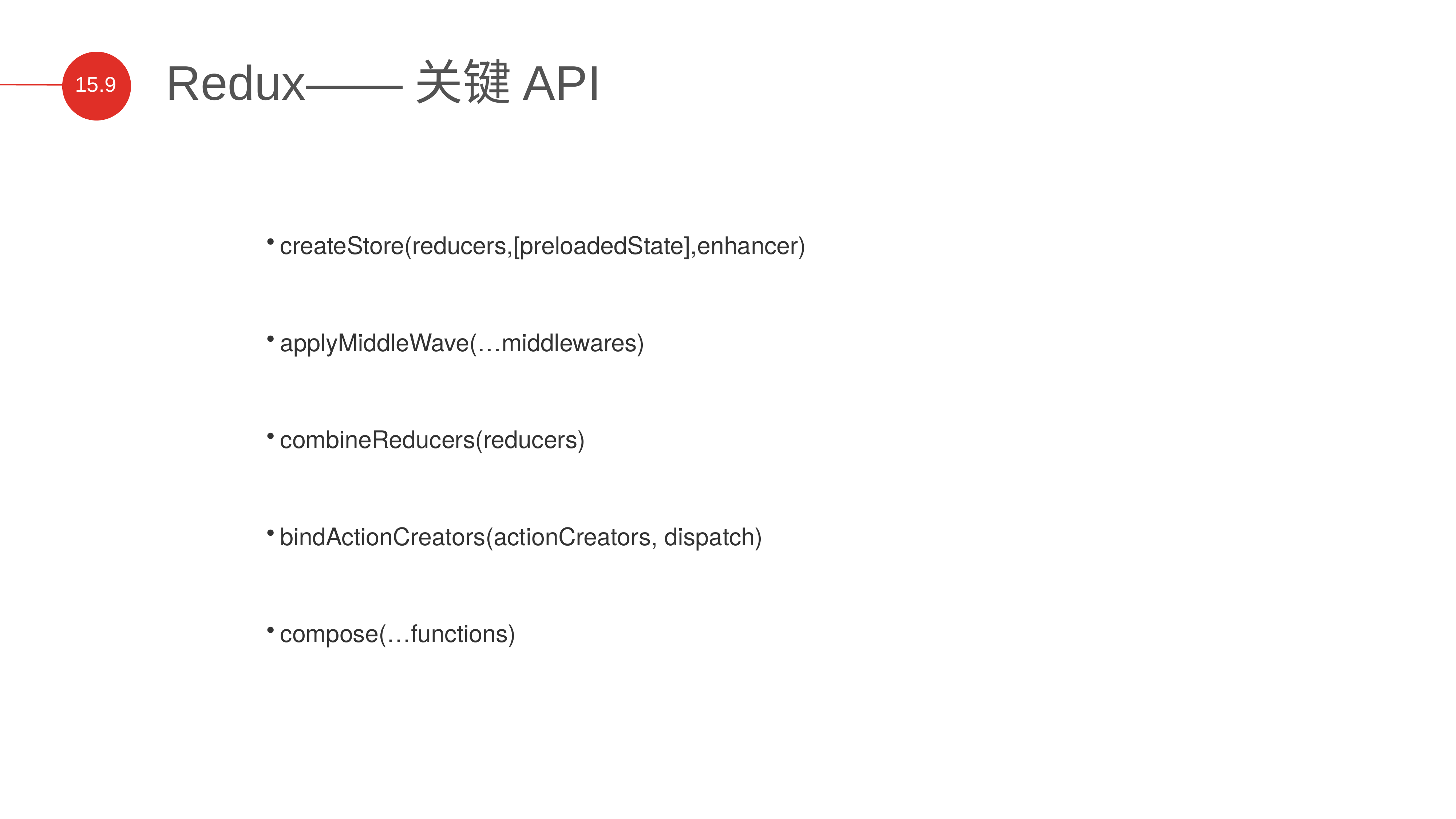

Redux——关键API

15.9

createStore(reducers,[preloadedState],enhancer)

applyMiddleWave(…middlewares)

combineReducers(reducers)

bindActionCreators(actionCreators, dispatch)

compose(…functions)